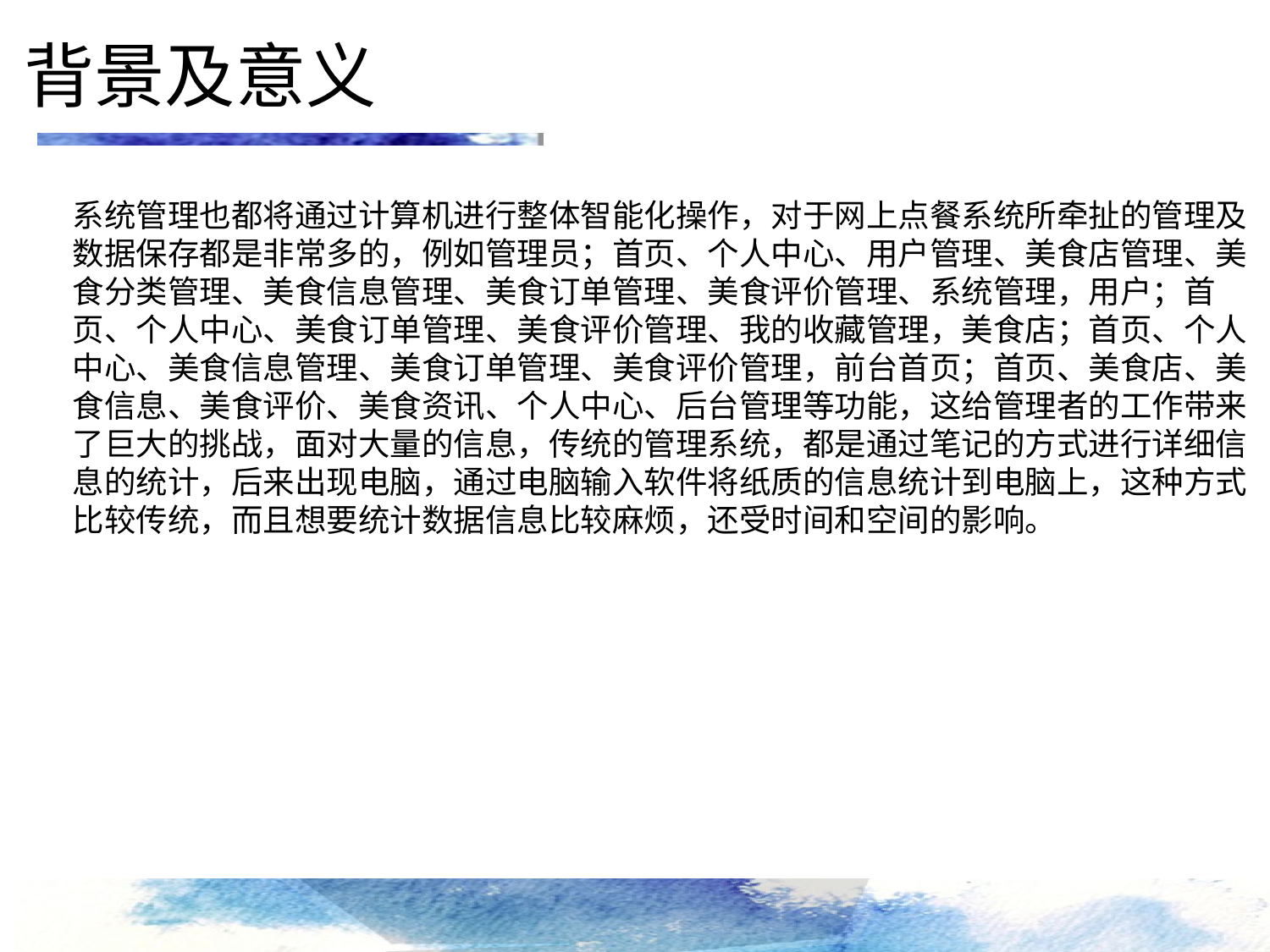

背景及意义

系统管理也都将通过计算机进行整体智能化操作，对于网上点餐系统所牵扯的管理及数据保存都是非常多的，例如管理员；首页、个人中心、用户管理、美食店管理、美食分类管理、美食信息管理、美食订单管理、美食评价管理、系统管理，用户；首页、个人中心、美食订单管理、美食评价管理、我的收藏管理，美食店；首页、个人中心、美食信息管理、美食订单管理、美食评价管理，前台首页；首页、美食店、美食信息、美食评价、美食资讯、个人中心、后台管理等功能，这给管理者的工作带来了巨大的挑战，面对大量的信息，传统的管理系统，都是通过笔记的方式进行详细信息的统计，后来出现电脑，通过电脑输入软件将纸质的信息统计到电脑上，这种方式比较传统，而且想要统计数据信息比较麻烦，还受时间和空间的影响。
点击添加文本
点击添加文本
点击添加文本
点击添加文本